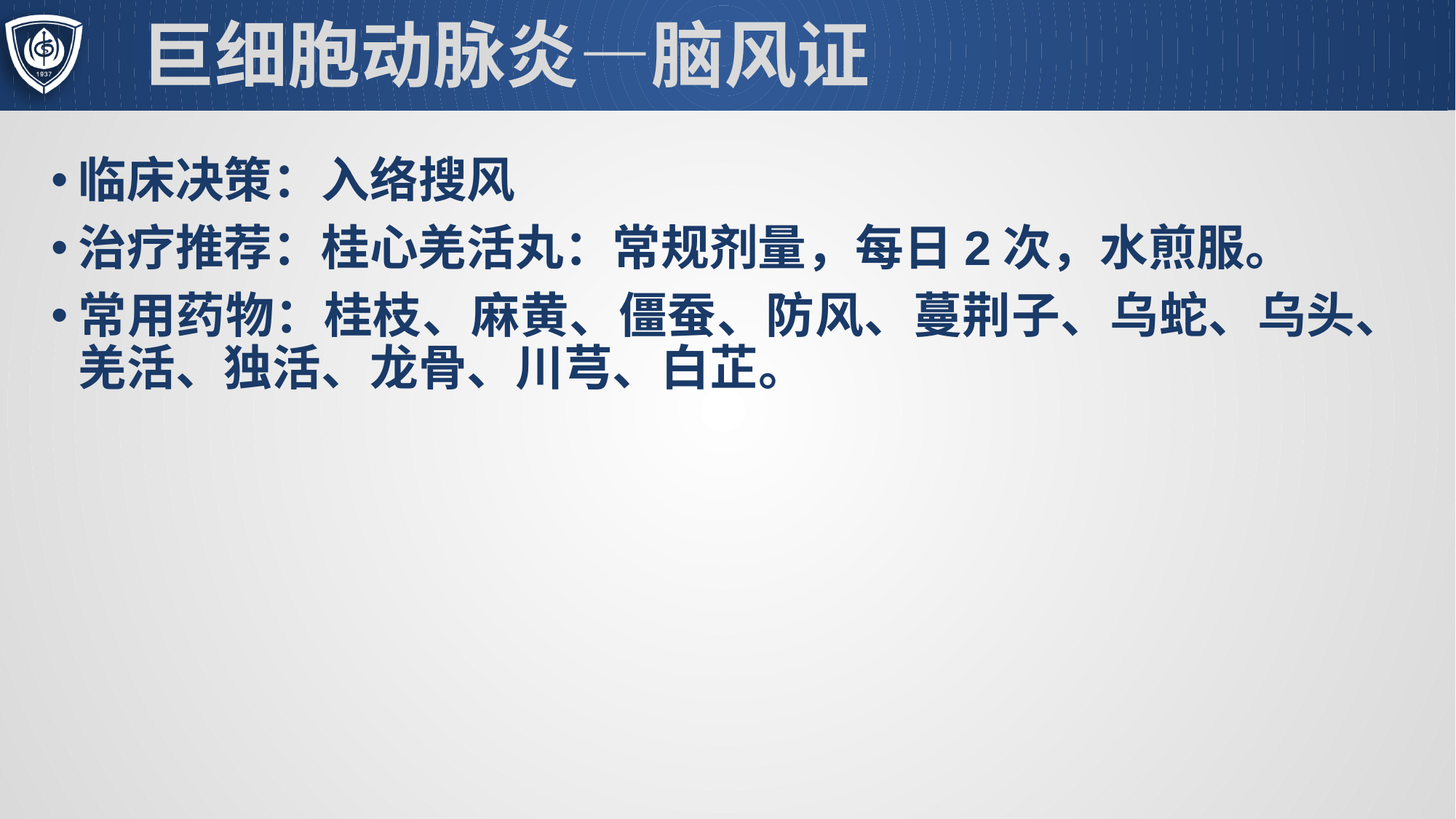

# 巨细胞动脉炎—脑风证
临床决策：入络搜风
治疗推荐：桂心羌活丸：常规剂量，每日2次，水煎服。
常用药物：桂枝、麻黄、僵蚕、防风、蔓荆子、乌蛇、乌头、羌活、独活、龙骨、川芎、白芷。